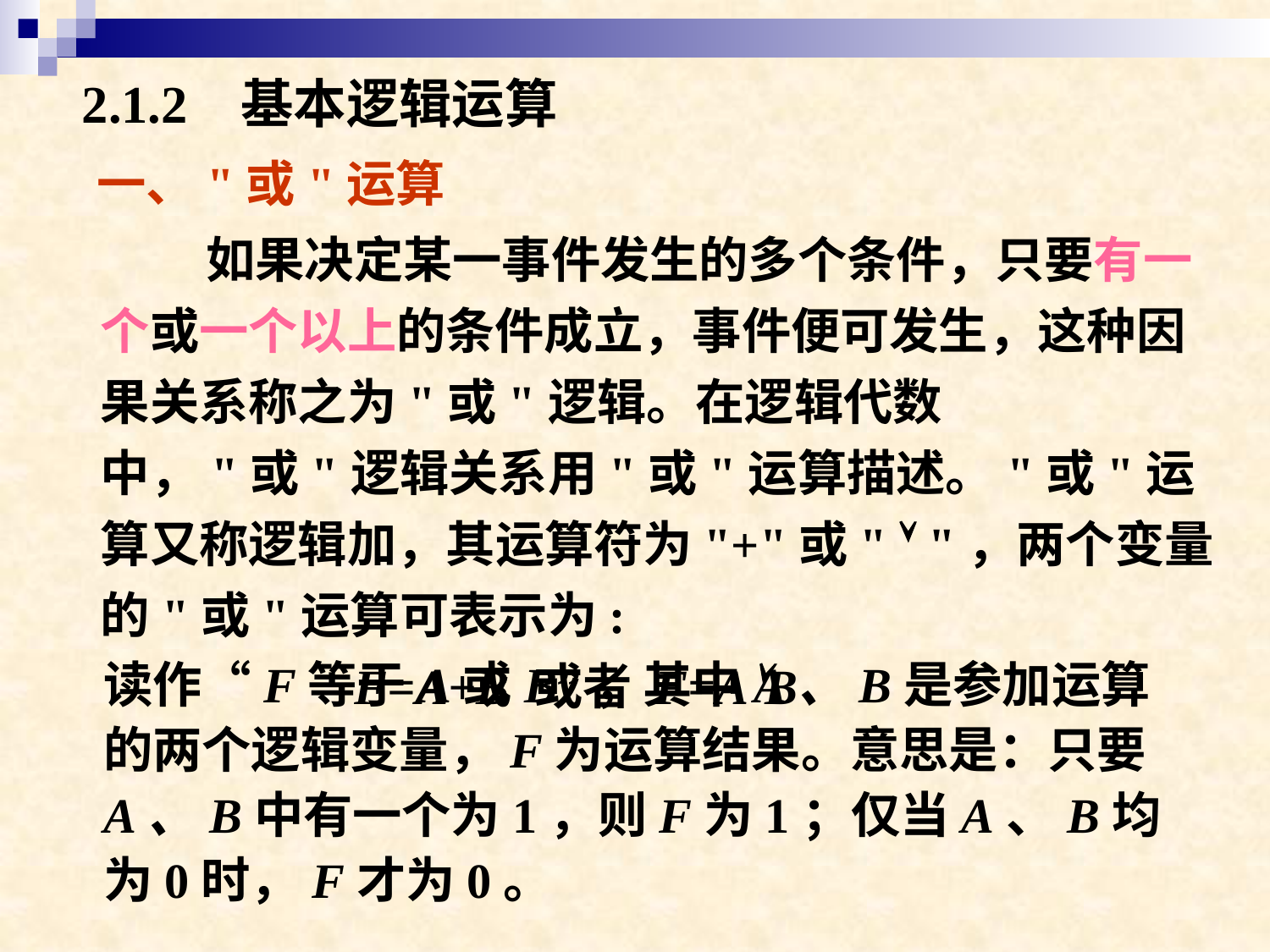

2.1.2   基本逻辑运算
一、"或"运算
如果决定某一事件发生的多个条件，只要有一个或一个以上的条件成立，事件便可发生，这种因果关系称之为"或"逻辑。在逻辑代数中，"或"逻辑关系用"或"运算描述。"或"运算又称逻辑加，其运算符为"+"或" ∨ "，两个变量的"或"运算可表示为:
		F=A+B 或者 F=A∨B
读作“F等于A或B”，其中A、B是参加运算的两个逻辑变量，F为运算结果。意思是：只要A、B中有一个为1，则F为1；仅当A、B均为0时，F才为0。